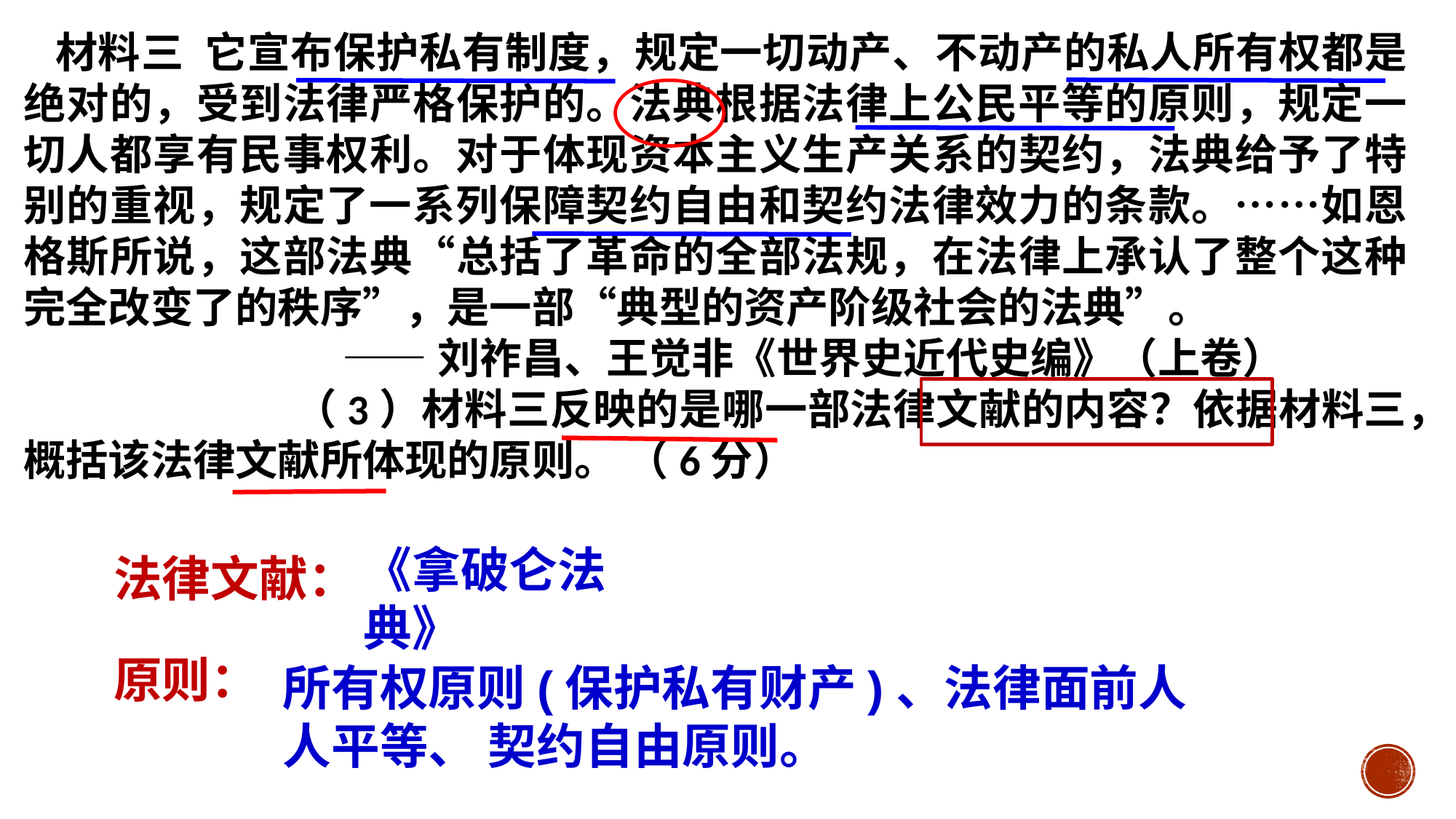

材料三  它宣布保护私有制度，规定一切动产、不动产的私人所有权都是绝对的，受到法律严格保护的。法典根据法律上公民平等的原则，规定一切人都享有民事权利。对于体现资本主义生产关系的契约，法典给予了特别的重视，规定了一系列保障契约自由和契约法律效力的条款。……如恩格斯所说，这部法典“总括了革命的全部法规，在法律上承认了整个这种完全改变了的秩序”，是一部“典型的资产阶级社会的法典”。
     ——刘祚昌、王觉非《世界史近代史编》（上卷）
（3）材料三反映的是哪一部法律文献的内容？依据材料三，概括该法律文献所体现的原则。 （6分）

法律文献：
《拿破仑法典》
原则：
所有权原则(保护私有财产)、法律面前人人平等、 契约自由原则。